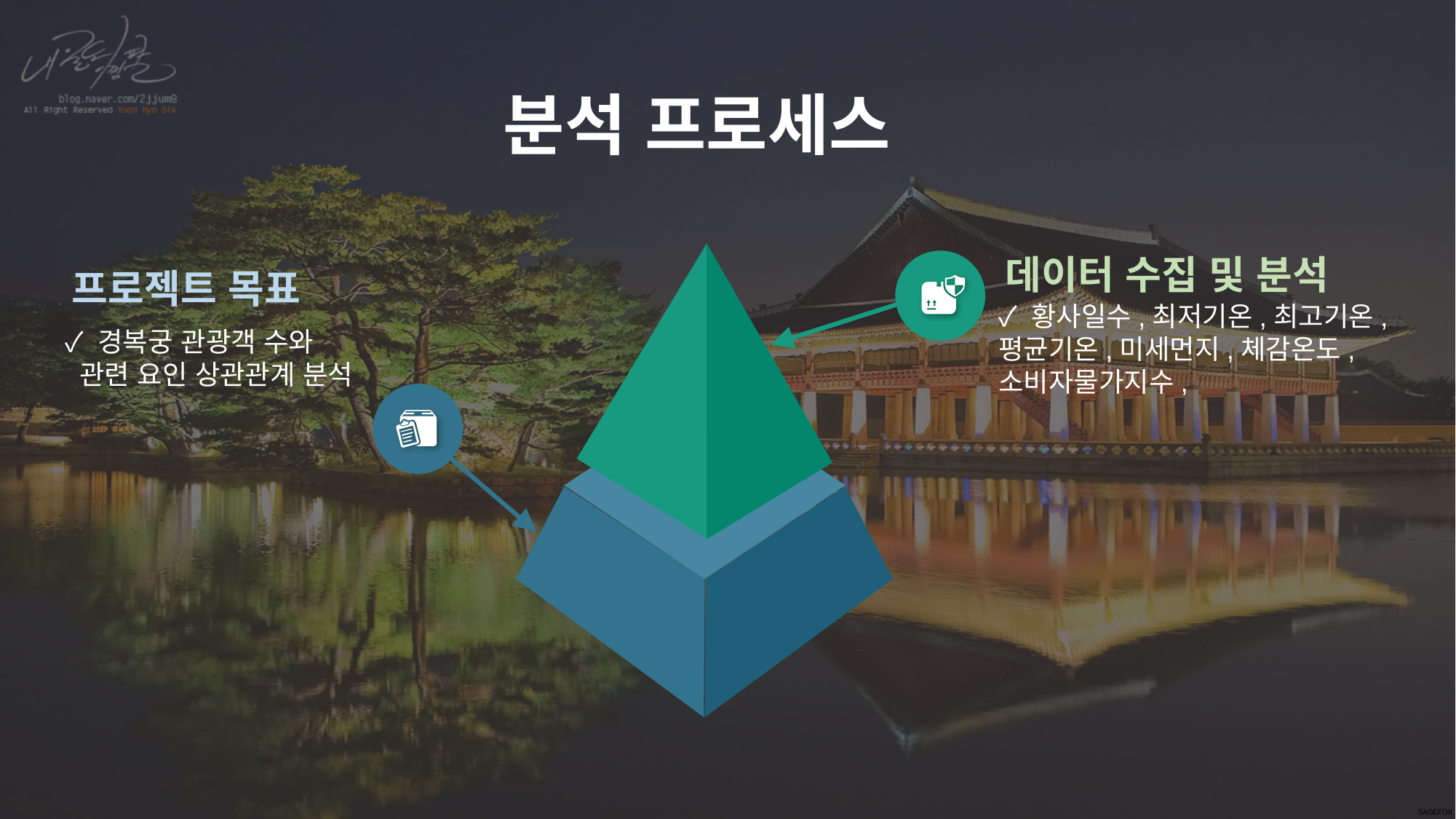

분석 프로세스

데이터 수집 및 분석
✓ 황사일수,최저기온,최고기온,평균기온,미세먼지,체감온도,소비자물가지수,

프로젝트 목표
✓ 경복궁 관광객 수와
 관련 요인 상관관계 분석